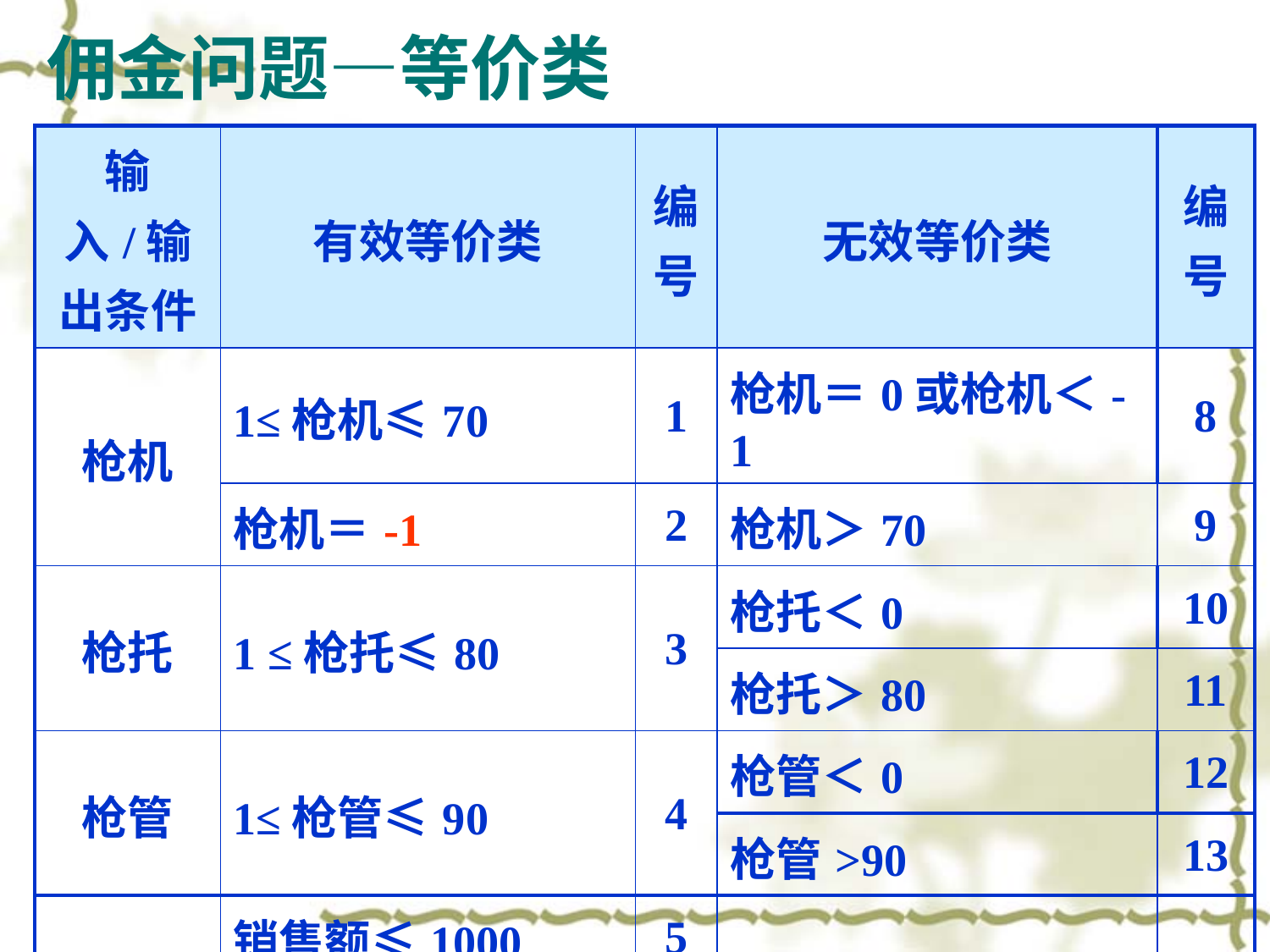

# 佣金问题—等价类
| 输入/输出条件 | 有效等价类 | 编号 | 无效等价类 | 编号 |
| --- | --- | --- | --- | --- |
| 枪机 | 1≤枪机≤70 | 1 | 枪机＝0或枪机＜-1 | 8 |
|  | 枪机＝-1 | 2 | 枪机＞70 | 9 |
| 枪托 | 1 ≤枪托≤80 | 3 | 枪托＜0 | 10 |
|  |  |  | 枪托＞80 | 11 |
| 枪管 | 1≤枪管≤90 | 4 | 枪管＜0 | 12 |
|  |  |  | 枪管>90 | 13 |
| 销售额 | 销售额≤1000 | 5 |  |  |
|  | 1000<销售额≤1800 | 6 |  |  |
|  | 销售额>1800 | 7 |  |  |